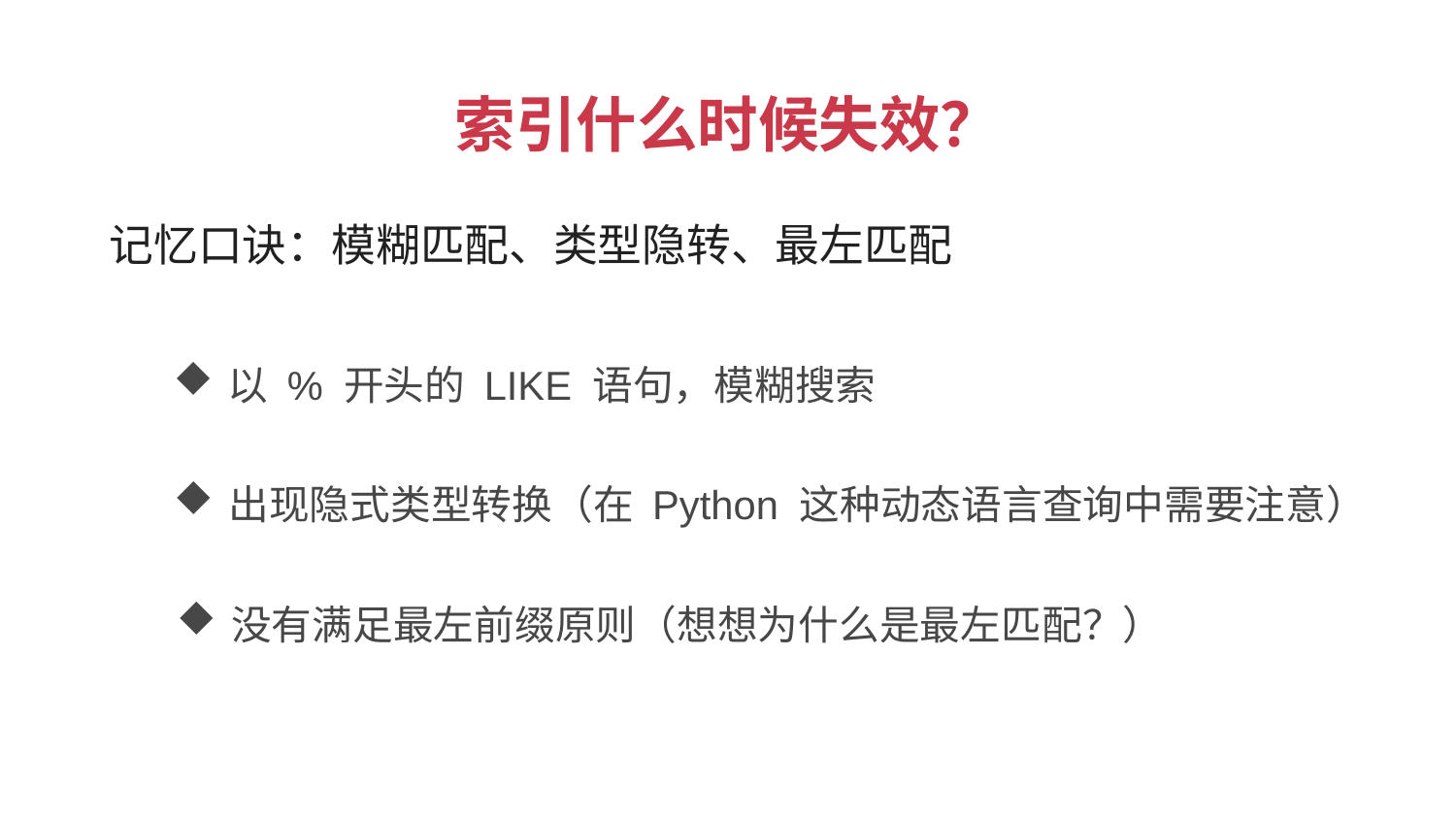

索引什么时候失效？
 记忆口诀：模糊匹配、类型隐转、最左匹配
以 % 开头的 LIKE 语句，模糊搜索
出现隐式类型转换（在 Python 这种动态语言查询中需要注意）
没有满足最左前缀原则（想想为什么是最左匹配？）